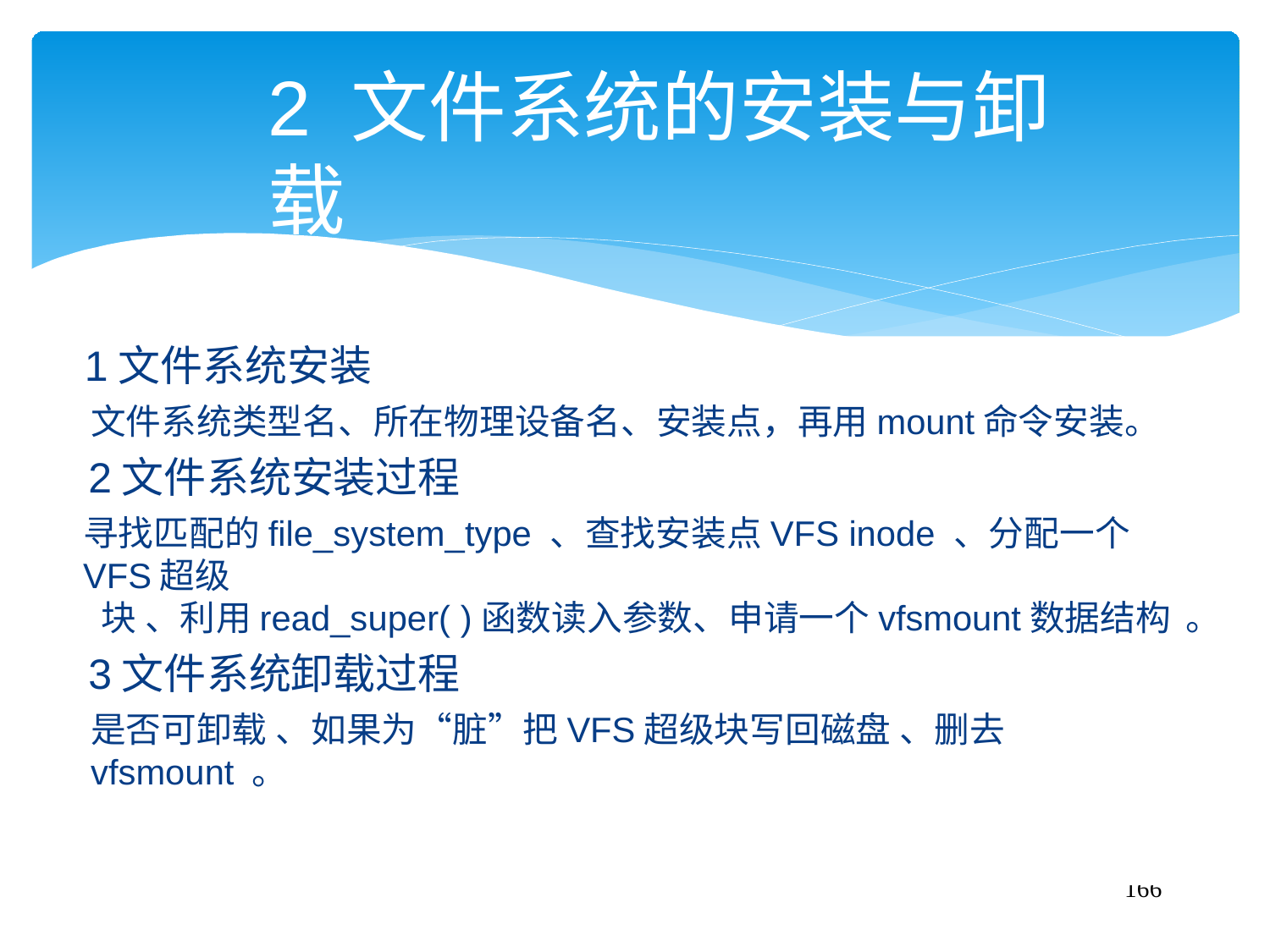

# 2 文件系统的安装与卸载
1文件系统安装
文件系统类型名、所在物理设备名、安装点，再用mount命令安装。
2文件系统安装过程
寻找匹配的file_system_type 、查找安装点VFS inode 、分配一个VFS超级
块、利用read_super( )函数读入参数、申请一个vfsmount数据结构 。
3文件系统卸载过程
是否可卸载、如果为“脏”把VFS超级块写回磁盘、删去vfsmount 。

166